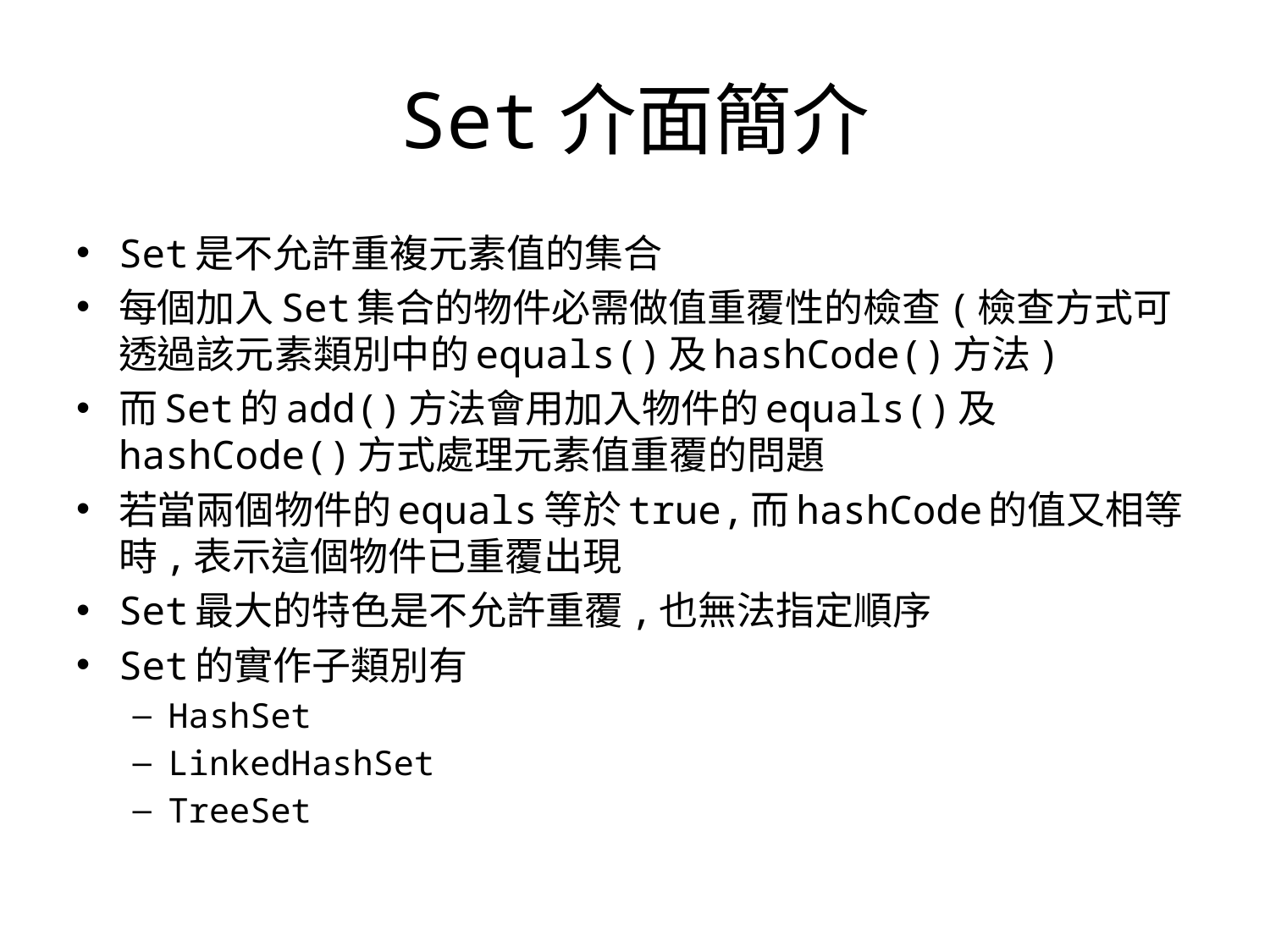

# Set介面簡介
Set是不允許重複元素值的集合
每個加入Set集合的物件必需做值重覆性的檢查(檢查方式可透過該元素類別中的equals()及hashCode()方法)
而Set的add()方法會用加入物件的equals()及hashCode()方式處理元素值重覆的問題
若當兩個物件的equals等於true,而hashCode的值又相等時,表示這個物件已重覆出現
Set最大的特色是不允許重覆,也無法指定順序
Set的實作子類別有
HashSet
LinkedHashSet
TreeSet